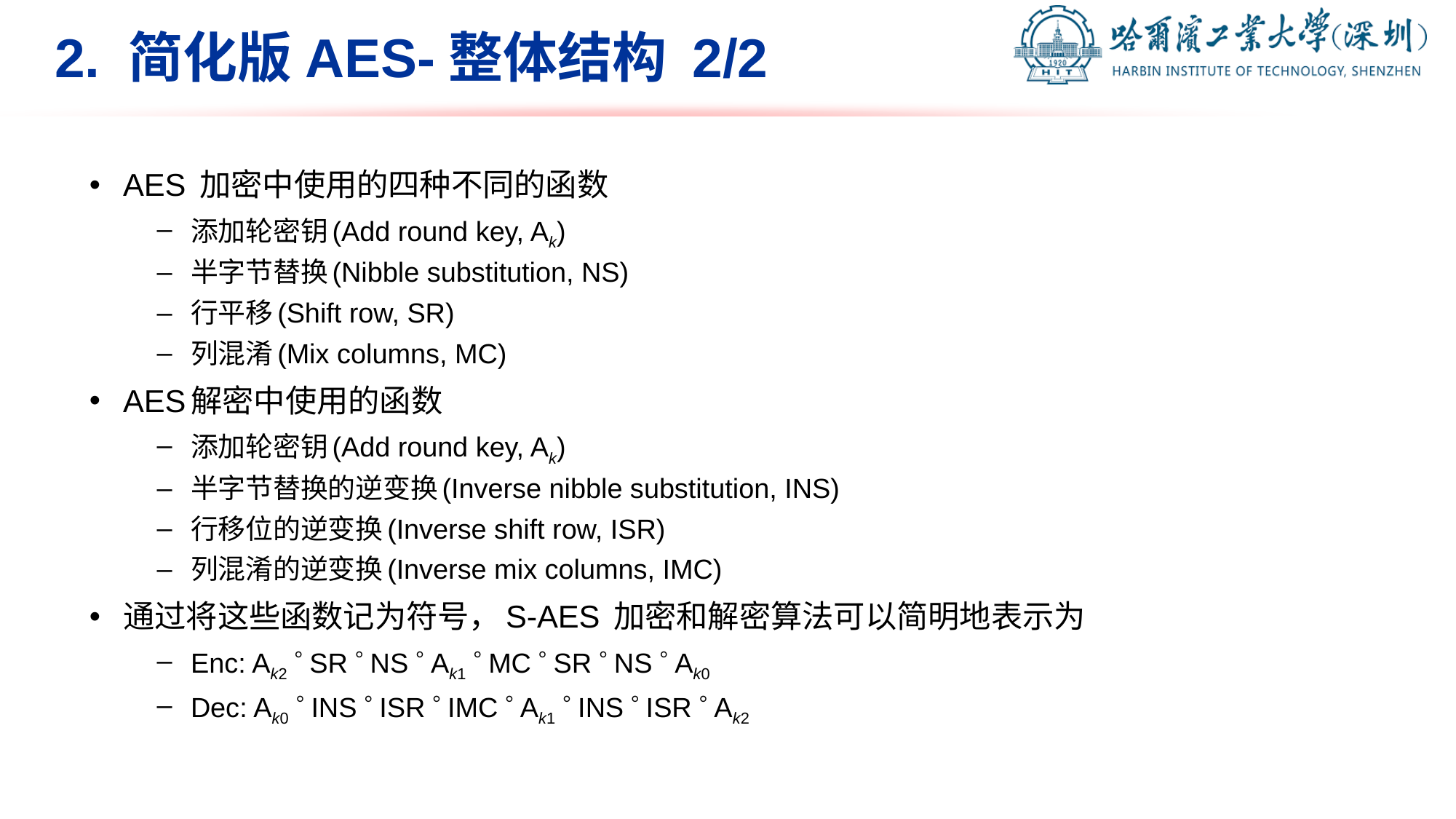

# 2. 简化版AES-整体结构 2/2
AES 加密中使用的四种不同的函数
添加轮密钥(Add round key, Ak)
半字节替换(Nibble substitution, NS)
行平移(Shift row, SR)
列混淆(Mix columns, MC)
AES解密中使用的函数
添加轮密钥(Add round key, Ak)
半字节替换的逆变换(Inverse nibble substitution, INS)
行移位的逆变换(Inverse shift row, ISR)
列混淆的逆变换(Inverse mix columns, IMC)
通过将这些函数记为符号，S-AES 加密和解密算法可以简明地表示为
Enc: Ak2 ° SR ° NS ° Ak1 ° MC ° SR ° NS ° Ak0
Dec: Ak0 ° INS ° ISR ° IMC ° Ak1 ° INS ° ISR ° Ak2
7